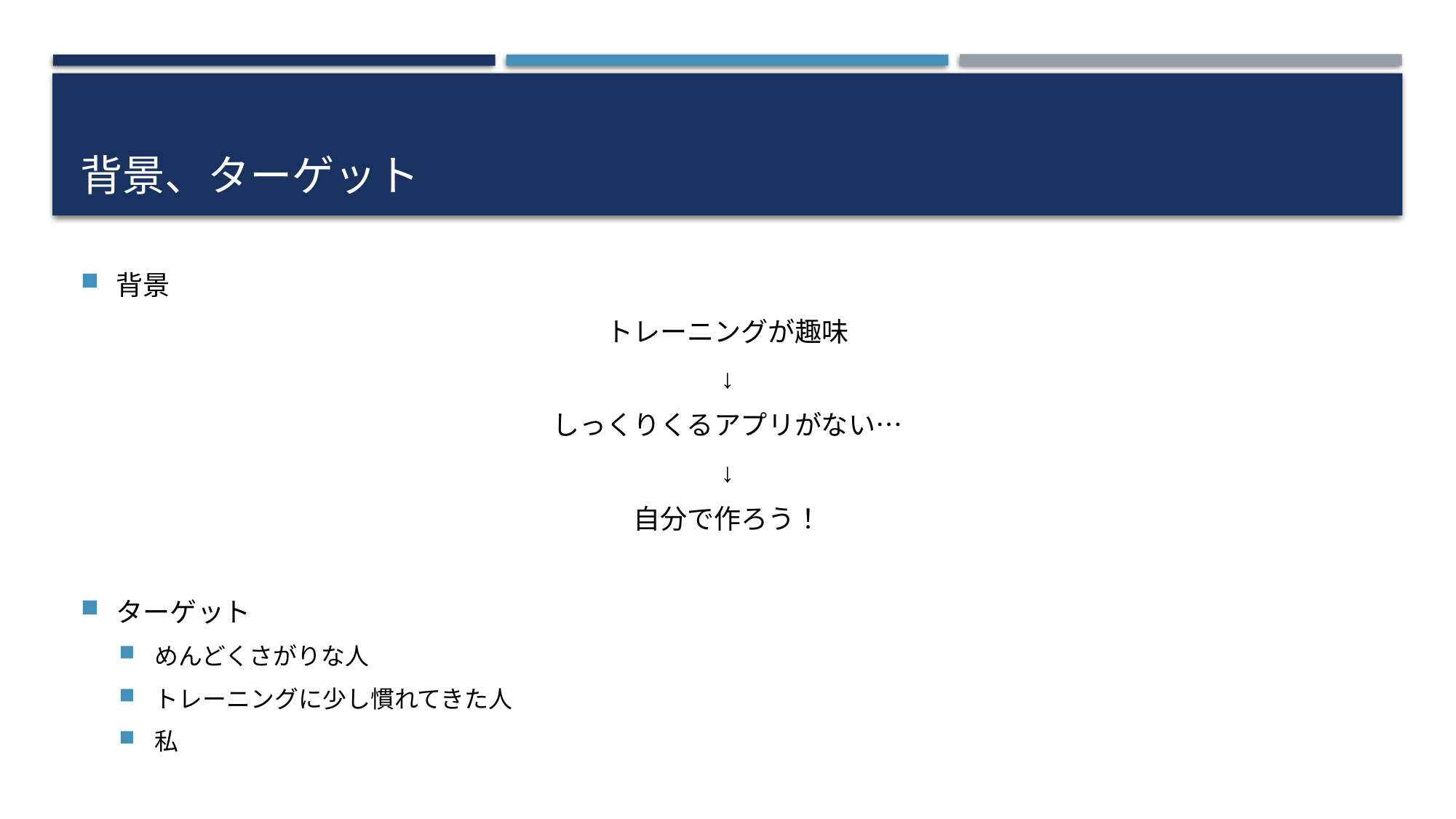

# 背景、ターゲット
背景
トレーニングが趣味
↓
しっくりくるアプリがない…
↓
自分で作ろう！

ターゲット
めんどくさがりな人
トレーニングに少し慣れてきた人
私